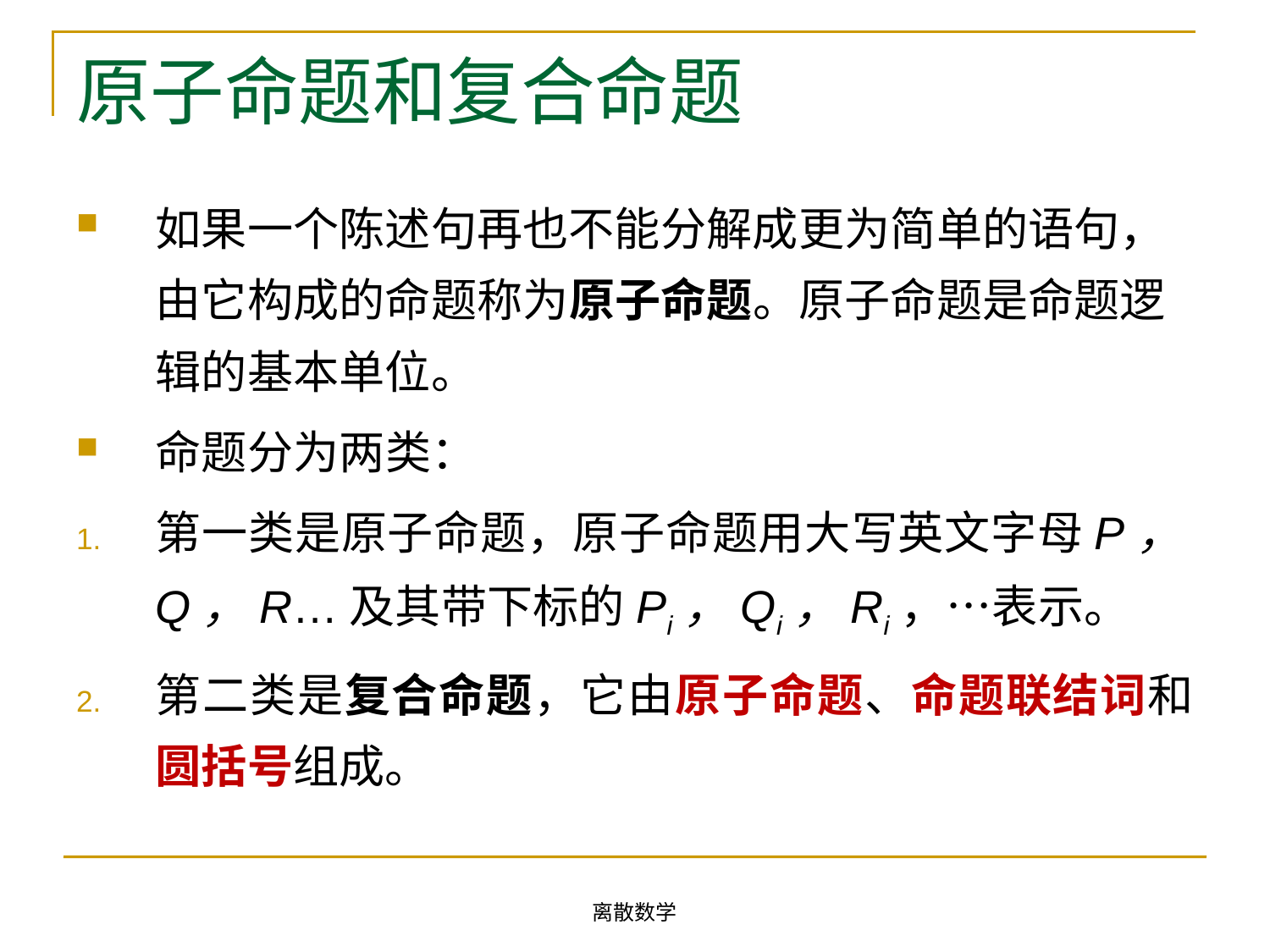

# 原子命题和复合命题
如果一个陈述句再也不能分解成更为简单的语句，由它构成的命题称为原子命题。原子命题是命题逻辑的基本单位。
命题分为两类：
第一类是原子命题，原子命题用大写英文字母P，Q，R…及其带下标的Pi，Qi，Ri，…表示。
第二类是复合命题，它由原子命题、命题联结词和圆括号组成。

13
离散数学